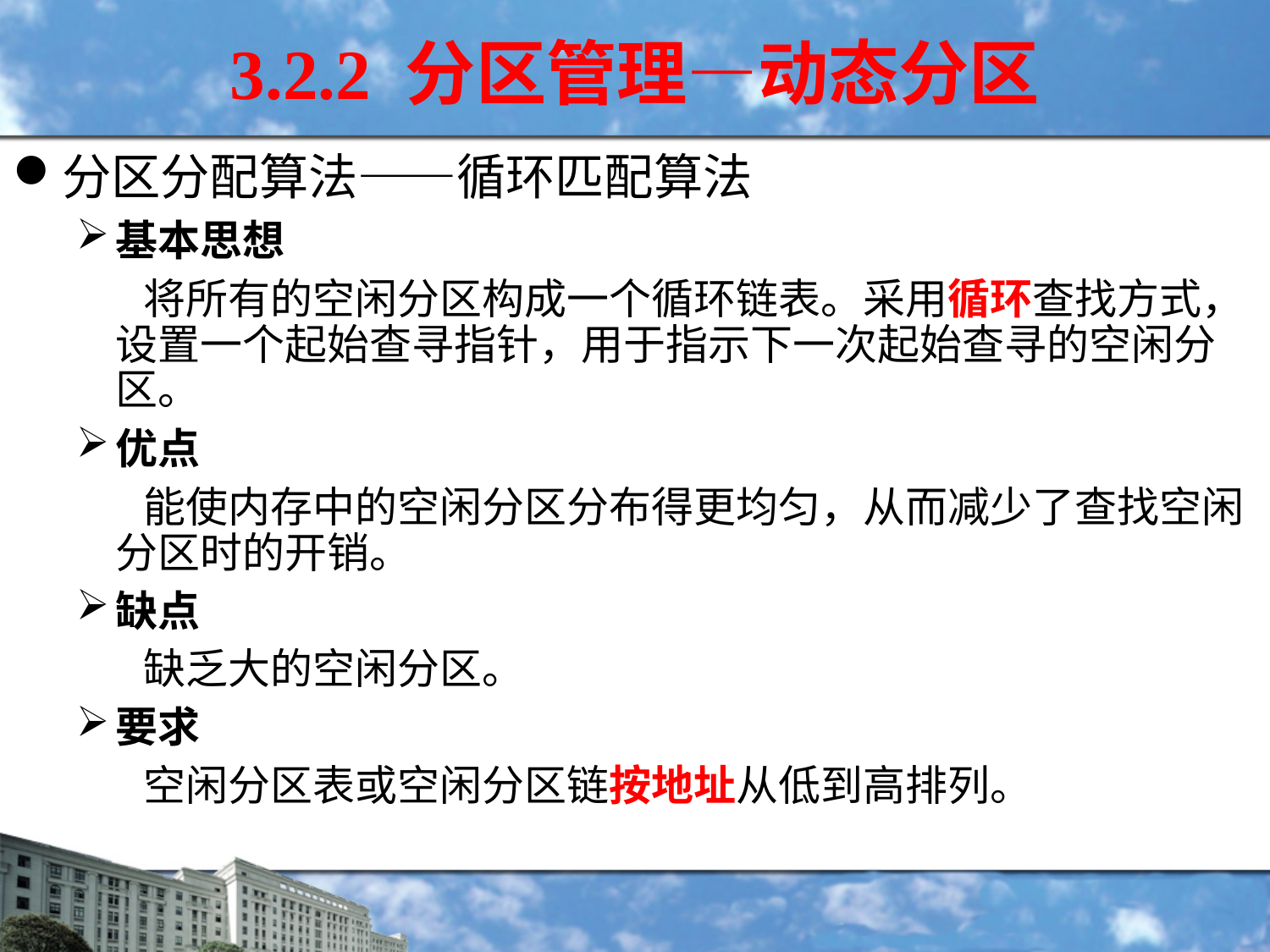

3.2.2 分区管理—动态分区
分区分配算法——循环匹配算法
基本思想
      将所有的空闲分区构成一个循环链表。采用循环查找方式，设置一个起始查寻指针，用于指示下一次起始查寻的空闲分区。
优点
      能使内存中的空闲分区分布得更均匀，从而减少了查找空闲分区时的开销。
缺点
      缺乏大的空闲分区。
要求
      空闲分区表或空闲分区链按地址从低到高排列。